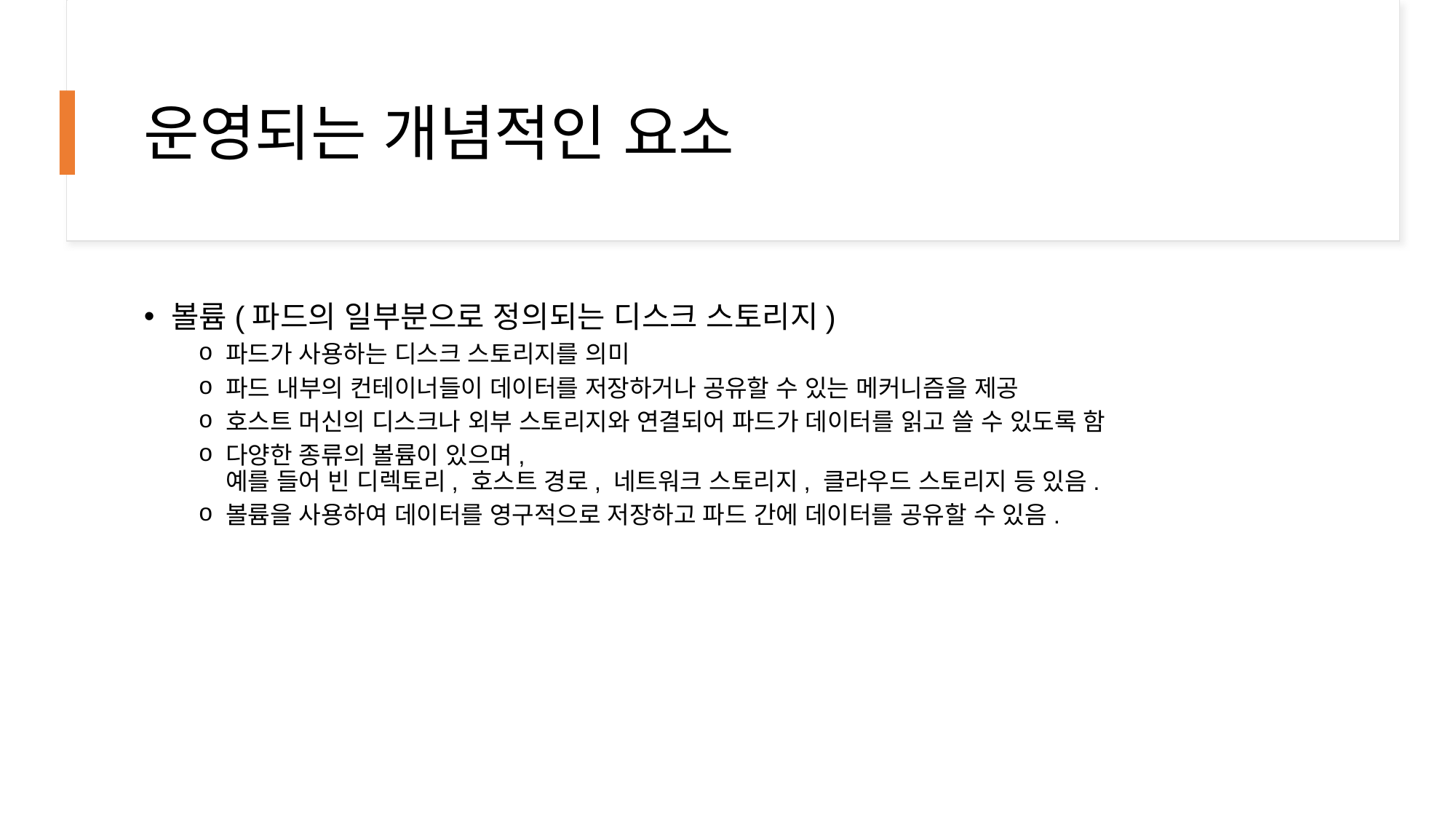

# 운영되는 개념적인 요소

볼륨(파드의 일부분으로 정의되는 디스크 스토리지)
파드가 사용하는 디스크 스토리지를 의미
파드 내부의 컨테이너들이 데이터를 저장하거나 공유할 수 있는 메커니즘을 제공
호스트 머신의 디스크나 외부 스토리지와 연결되어 파드가 데이터를 읽고 쓸 수 있도록 함
다양한 종류의 볼륨이 있으며,
예를 들어 빈 디렉토리, 호스트 경로, 네트워크 스토리지, 클라우드 스토리지 등 있음.
볼륨을 사용하여 데이터를 영구적으로 저장하고 파드 간에 데이터를 공유할 수 있음.